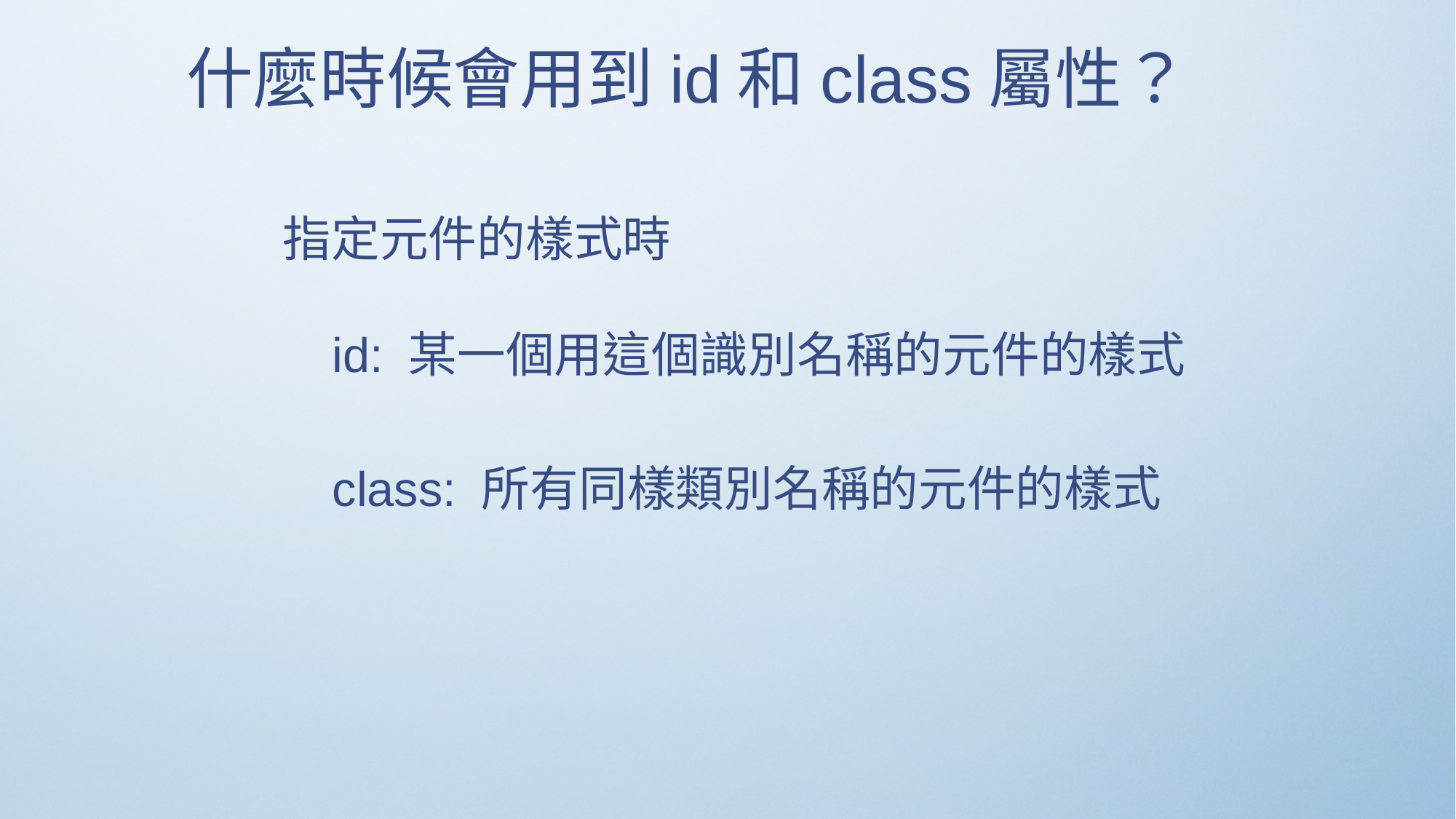

什麼時候會用到id和class屬性？
指定元件的樣式時
id: 某一個用這個識別名稱的元件的樣式
class: 所有同樣類別名稱的元件的樣式